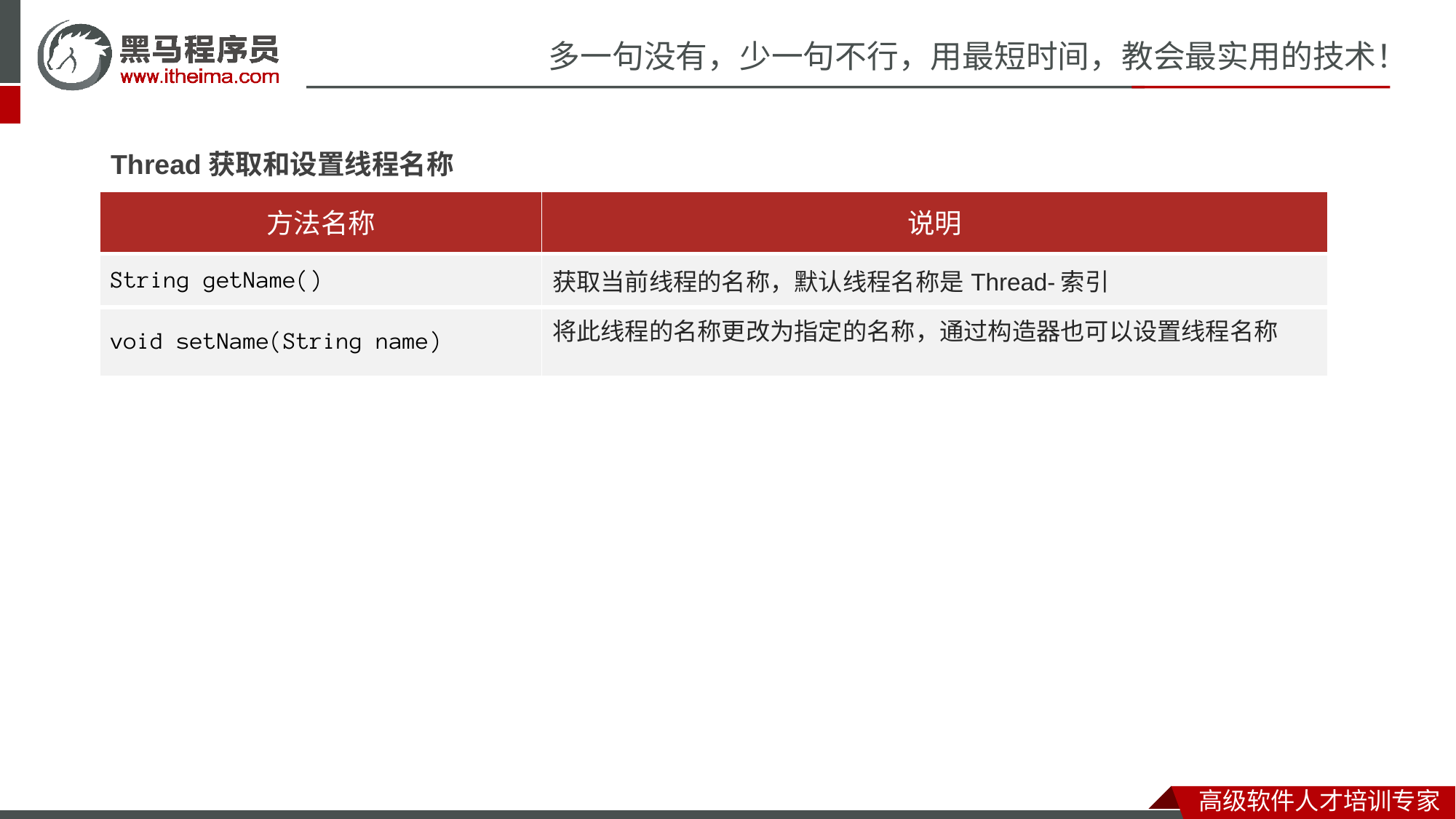

Thread获取和设置线程名称
| 方法名称 | 说明 |
| --- | --- |
| String getName​() | 获取当前线程的名称，默认线程名称是Thread-索引 |
| void setName​(String name) | 将此线程的名称更改为指定的名称，通过构造器也可以设置线程名称 |